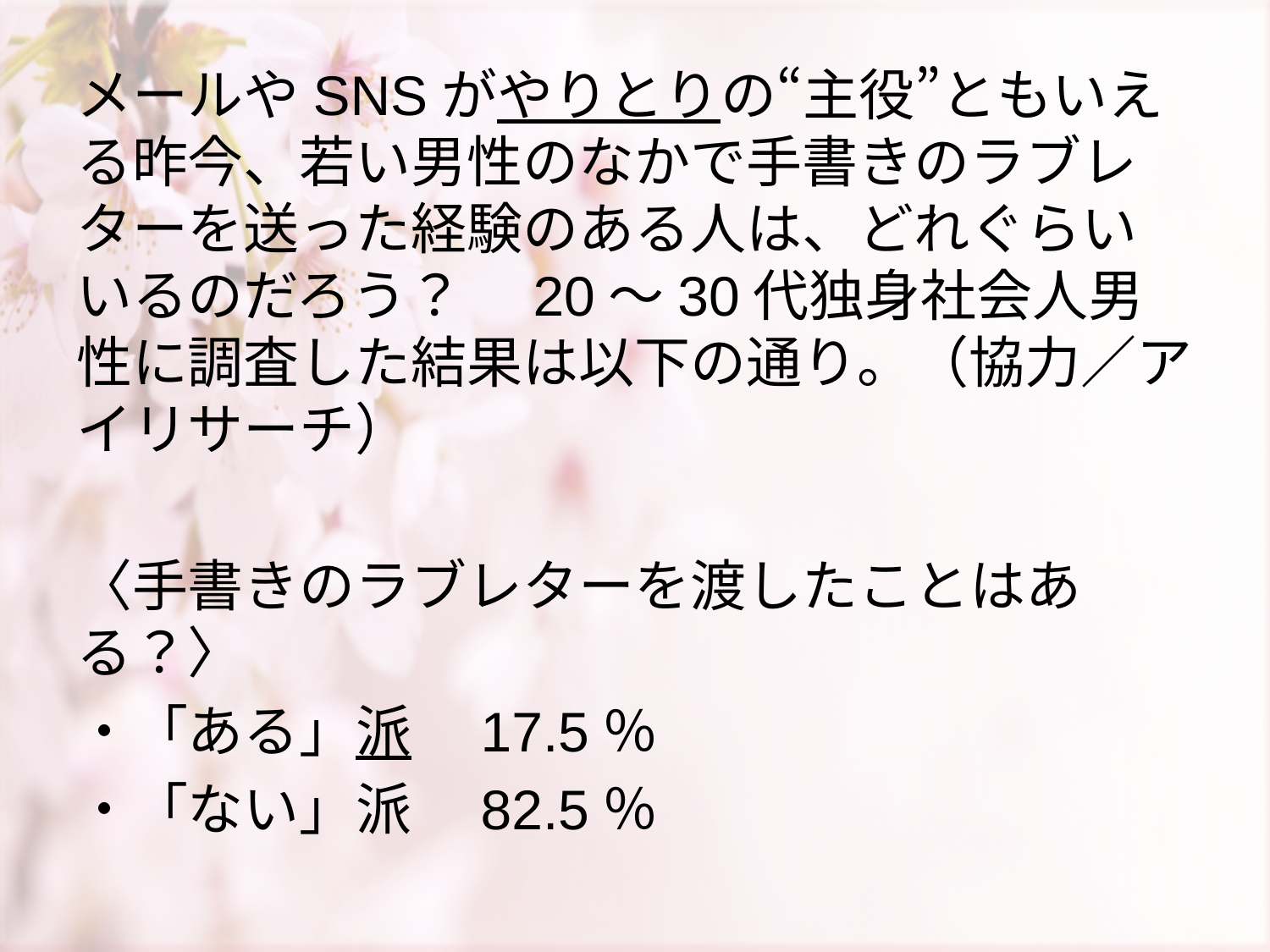

メールやSNSがやりとりの“主役”ともいえる昨今、若い男性のなかで手書きのラブレターを送った経験のある人は、どれぐらいいるのだろう？　20～30代独身社会人男性に調査した結果は以下の通り。（協力／アイリサーチ）

〈手書きのラブレターを渡したことはある？〉
・「ある」派　17.5％
・「ない」派　82.5％